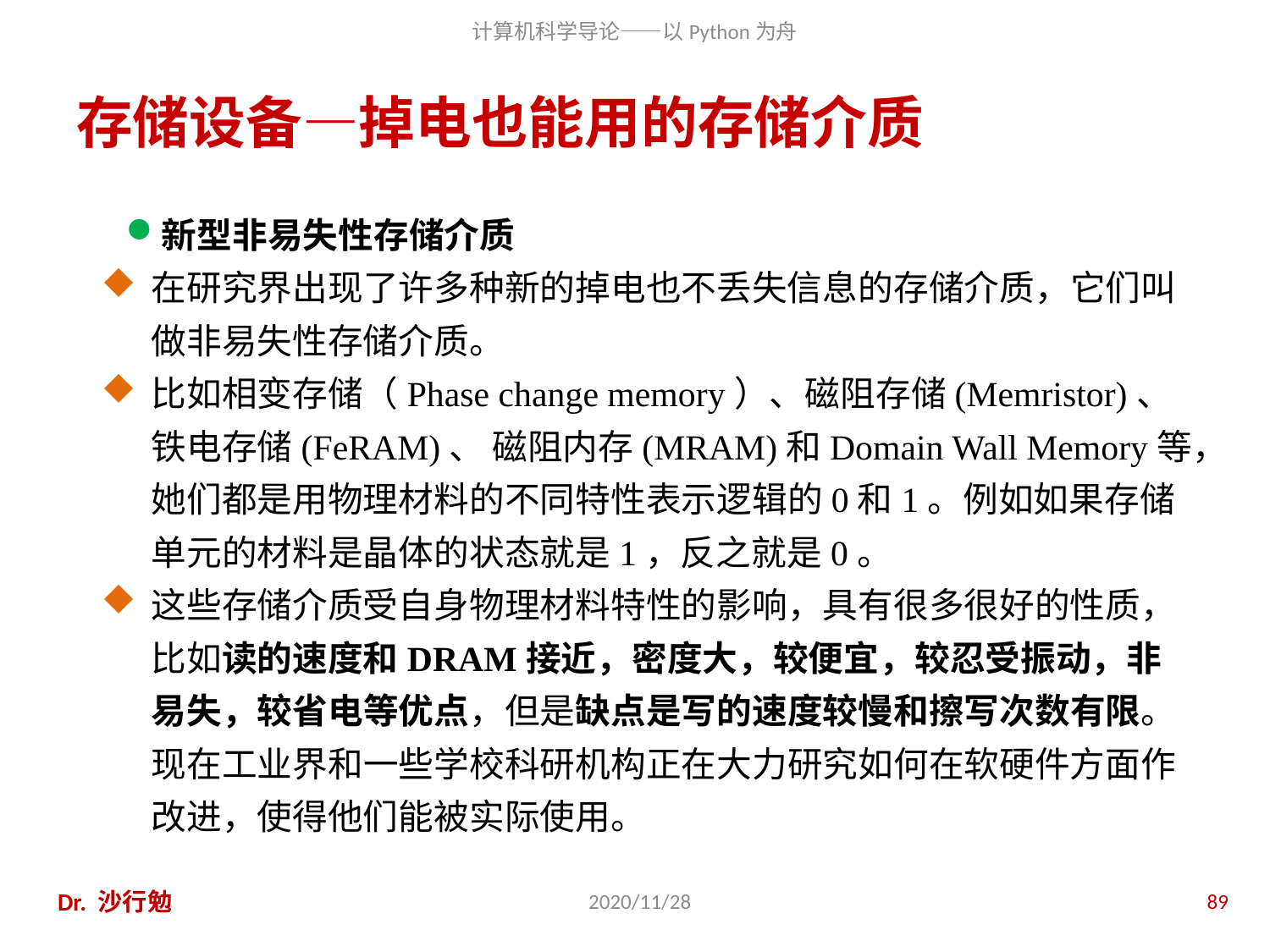

# 存储设备—掉电也能用的存储介质
新型非易失性存储介质
在研究界出现了许多种新的掉电也不丢失信息的存储介质，它们叫做非易失性存储介质。
比如相变存储（Phase change memory）、磁阻存储(Memristor)、铁电存储(FeRAM)、 磁阻内存(MRAM)和Domain Wall Memory等，她们都是用物理材料的不同特性表示逻辑的0和1。例如如果存储单元的材料是晶体的状态就是1，反之就是0。
这些存储介质受自身物理材料特性的影响，具有很多很好的性质，比如读的速度和DRAM接近，密度大，较便宜，较忍受振动，非易失，较省电等优点，但是缺点是写的速度较慢和擦写次数有限。现在工业界和一些学校科研机构正在大力研究如何在软硬件方面作改进，使得他们能被实际使用。

Dr. 沙行勉
2020/11/28
89